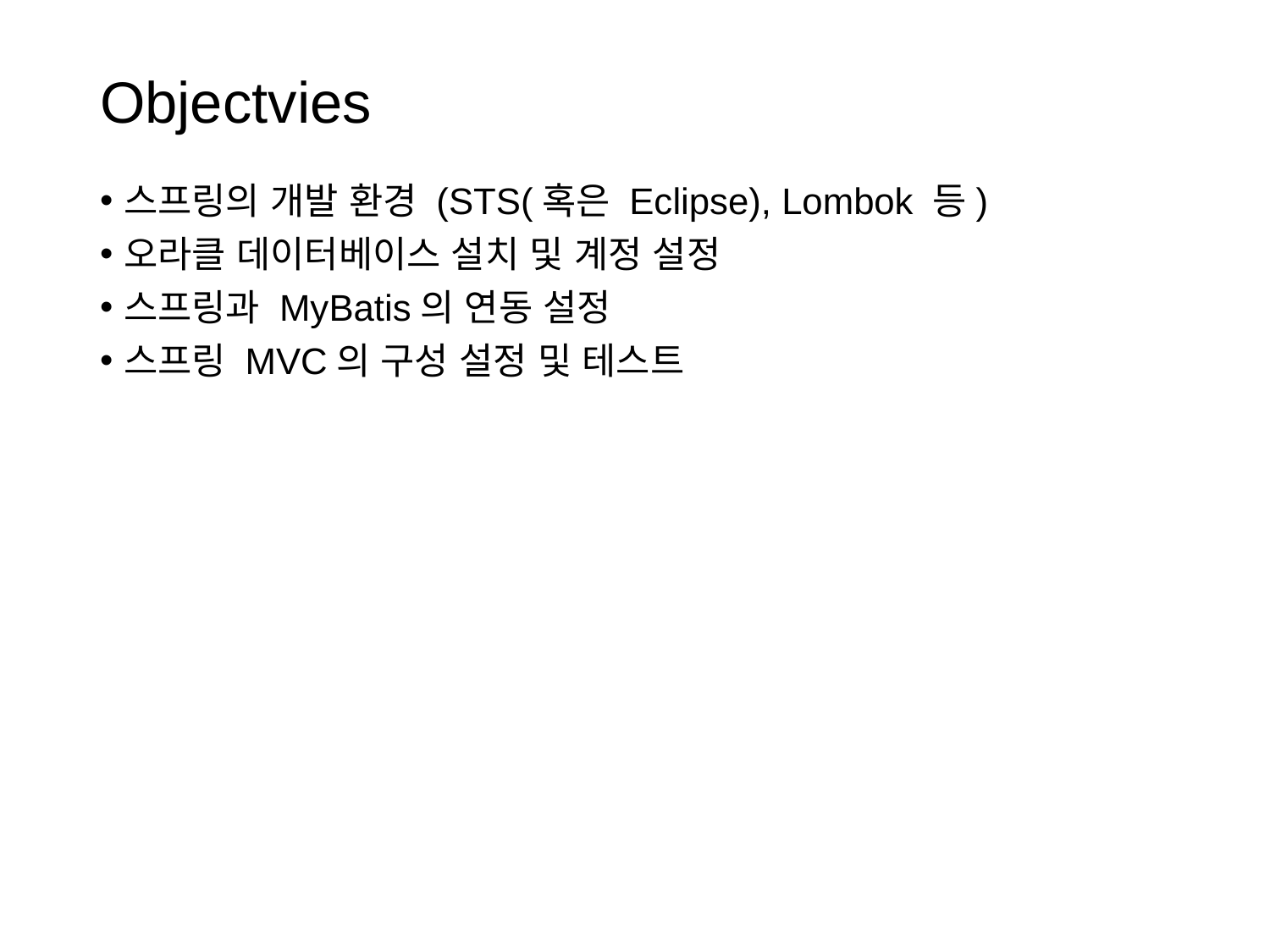

# Objectvies
스프링의 개발 환경 (STS(혹은 Eclipse), Lombok 등)
오라클 데이터베이스 설치 및 계정 설정
스프링과 MyBatis의 연동 설정
스프링 MVC의 구성 설정 및 테스트